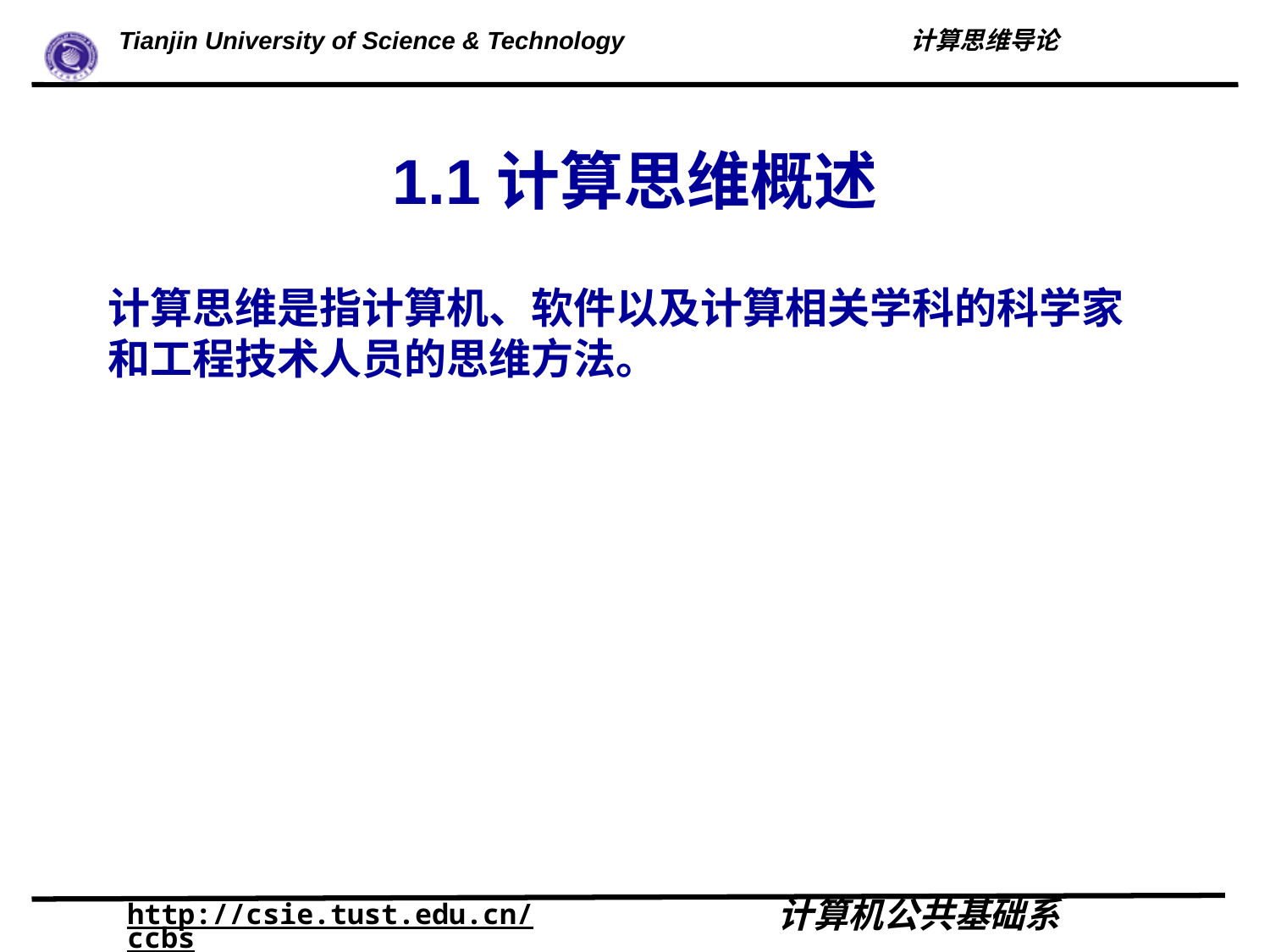

# 1.1计算思维概述
计算思维是指计算机、软件以及计算相关学科的科学家和工程技术人员的思维方法。